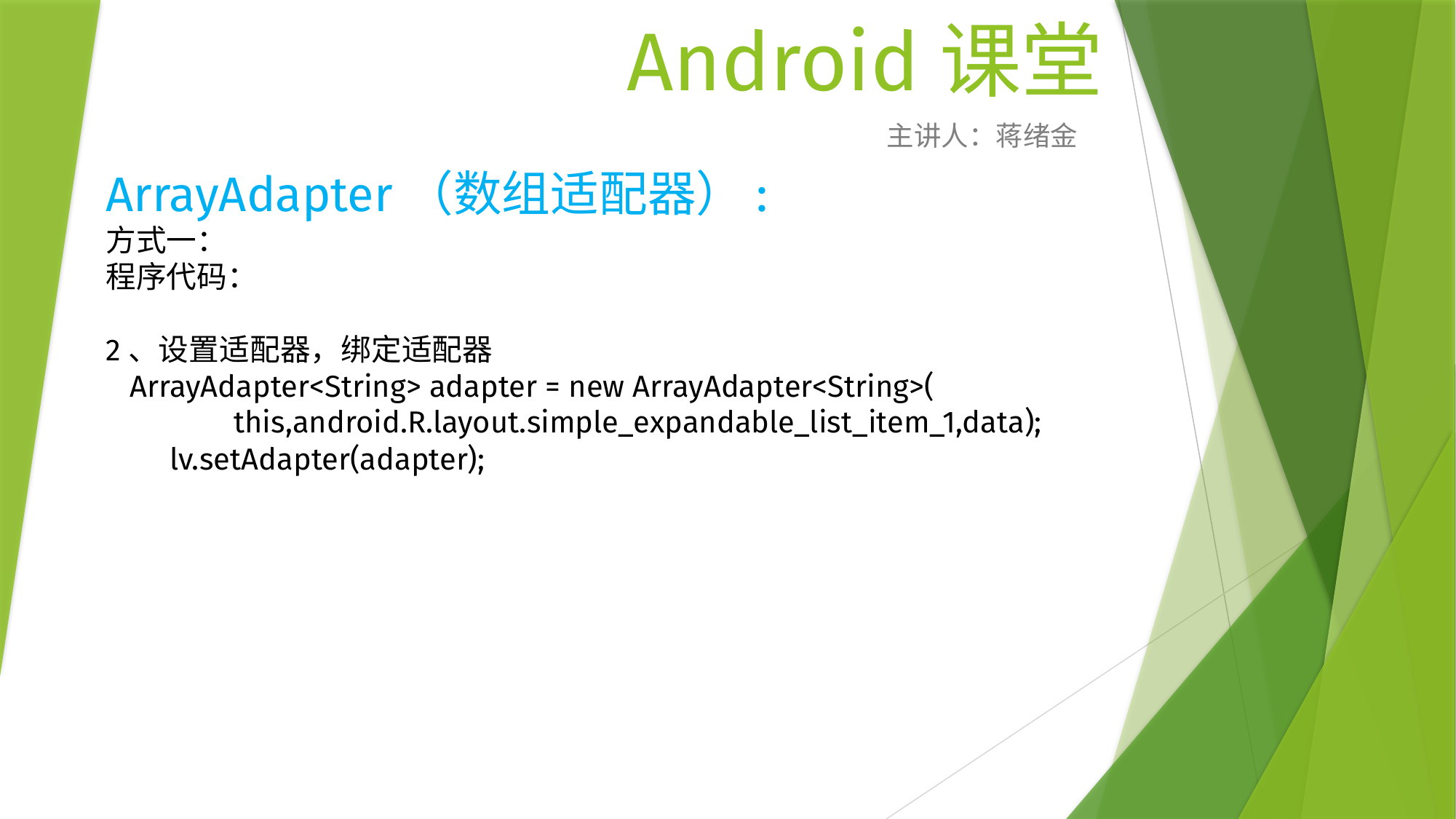

# Android课堂
主讲人：蒋绪金
ArrayAdapter（数组适配器）:
方式一：
程序代码：

2、设置适配器，绑定适配器
   ArrayAdapter<String> adapter = new ArrayAdapter<String>(
                this,android.R.layout.simple_expandable_list_item_1,data);
        lv.setAdapter(adapter);